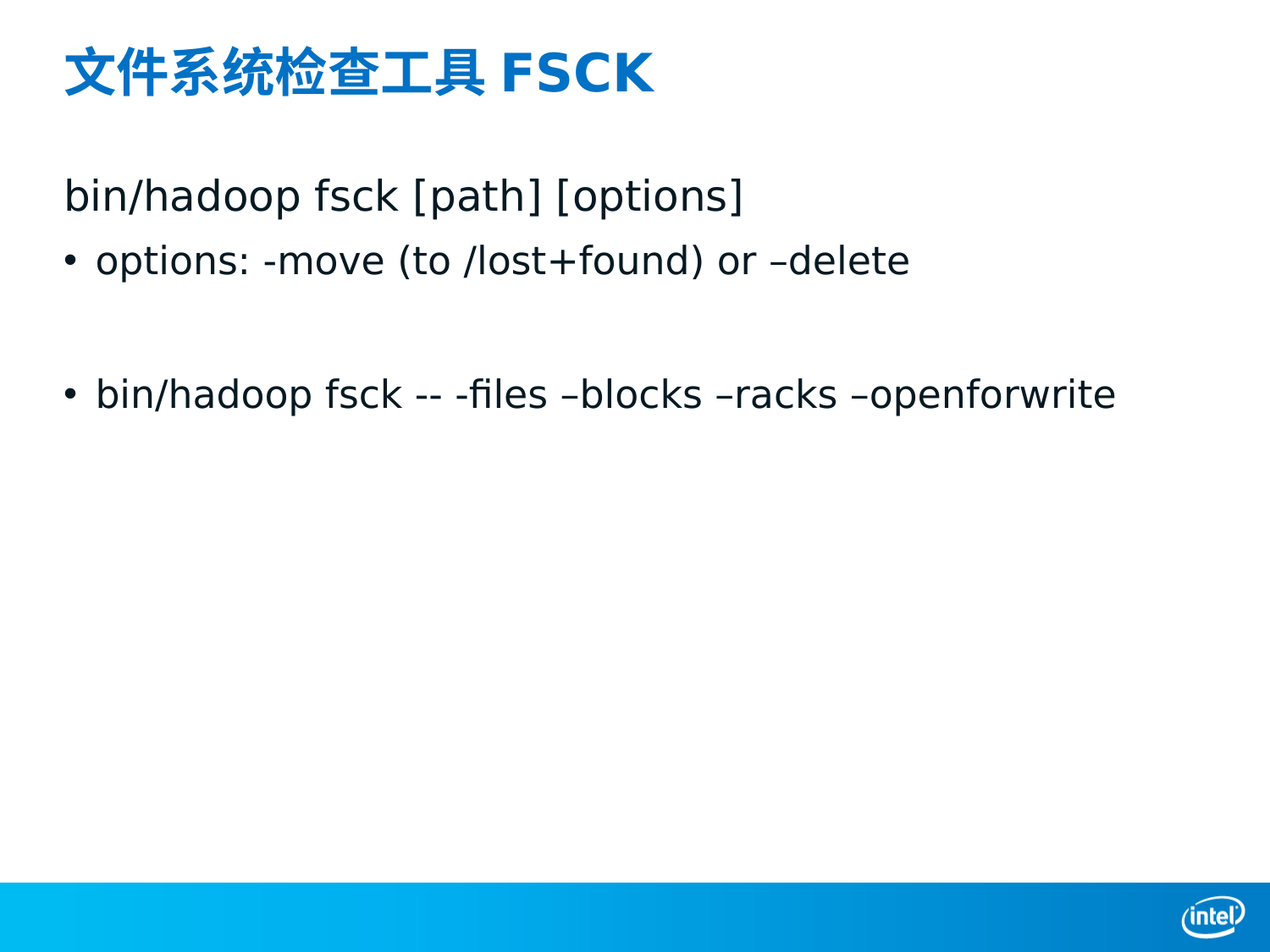

# 文件系统检查工具FSCK
bin/hadoop fsck [path] [options]
options: -move (to /lost+found) or –delete

bin/hadoop fsck -- -files –blocks –racks –openforwrite